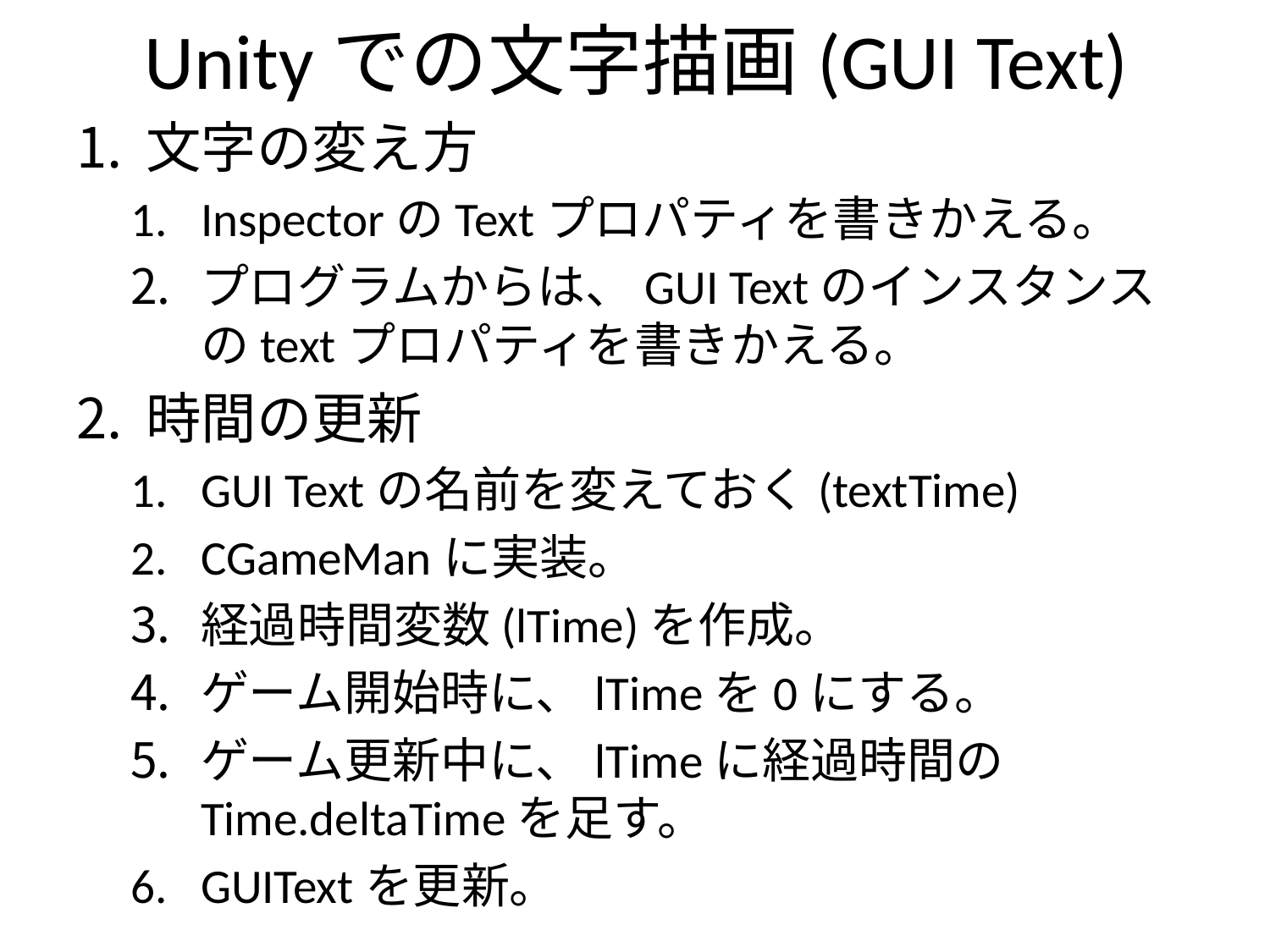

# Unityでの文字描画(GUI Text)
文字の変え方
InspectorのTextプロパティを書きかえる。
プログラムからは、GUI Textのインスタンスのtextプロパティを書きかえる。
時間の更新
GUI Textの名前を変えておく(textTime)
CGameManに実装。
経過時間変数(lTime)を作成。
ゲーム開始時に、lTimeを0にする。
ゲーム更新中に、lTimeに経過時間のTime.deltaTimeを足す。
GUITextを更新。